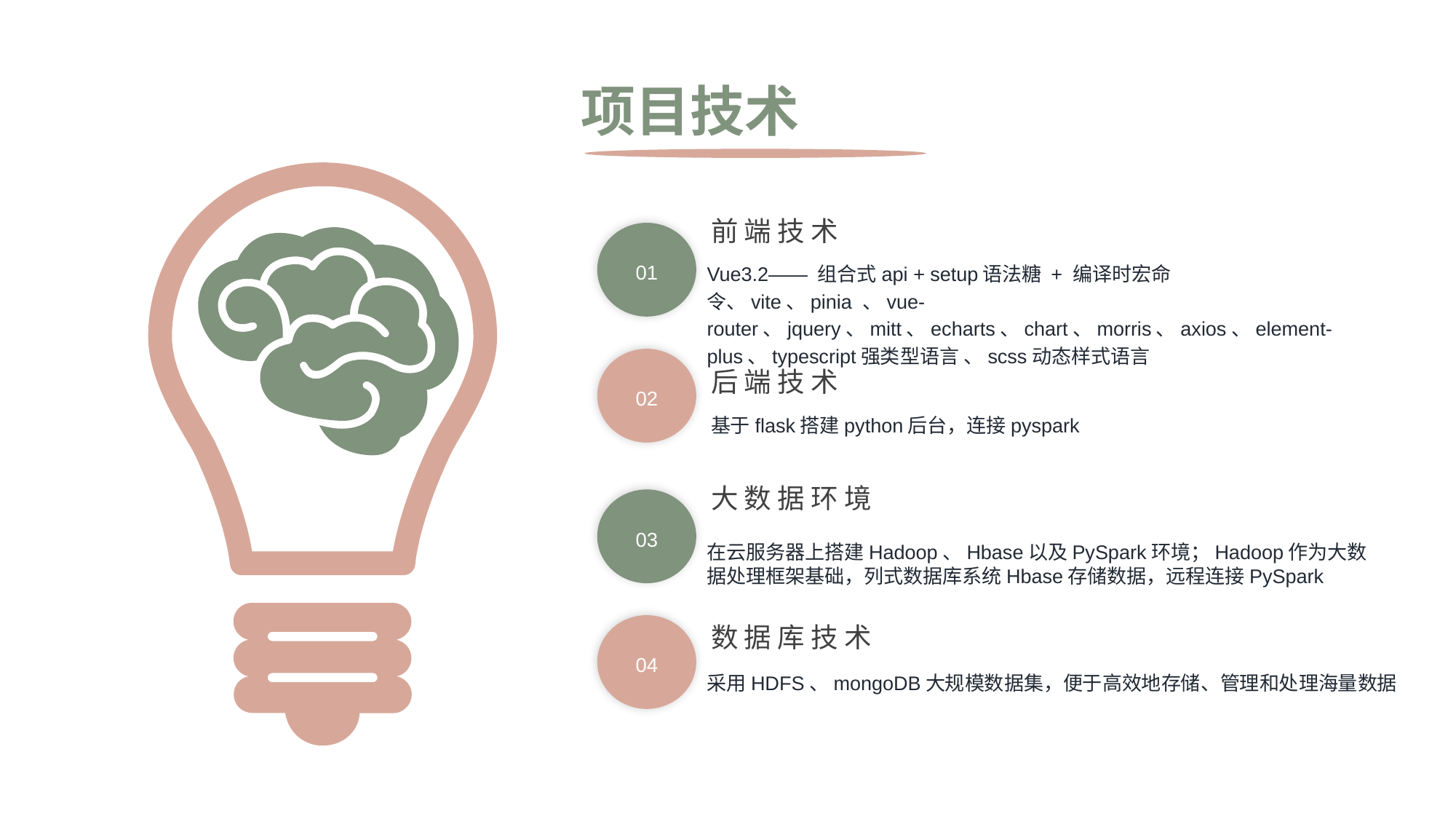

项目技术

前端技术
01
Vue3.2—— 组合式api + setup语法糖 + 编译时宏命令、vite、pinia 、vue-router、jquery、mitt、echarts、chart、morris、axios、element-plus、typescript强类型语言 、scss动态样式语言

02
后端技术
基于flask搭建python后台，连接pyspark
大数据环境
03
在云服务器上搭建Hadoop、Hbase以及PySpark环境；Hadoop作为大数据处理框架基础，列式数据库系统Hbase存储数据，远程连接PySpark

数据库技术
04
采用HDFS、mongoDB大规模数据集，便于高效地存储、管理和处理海量数据